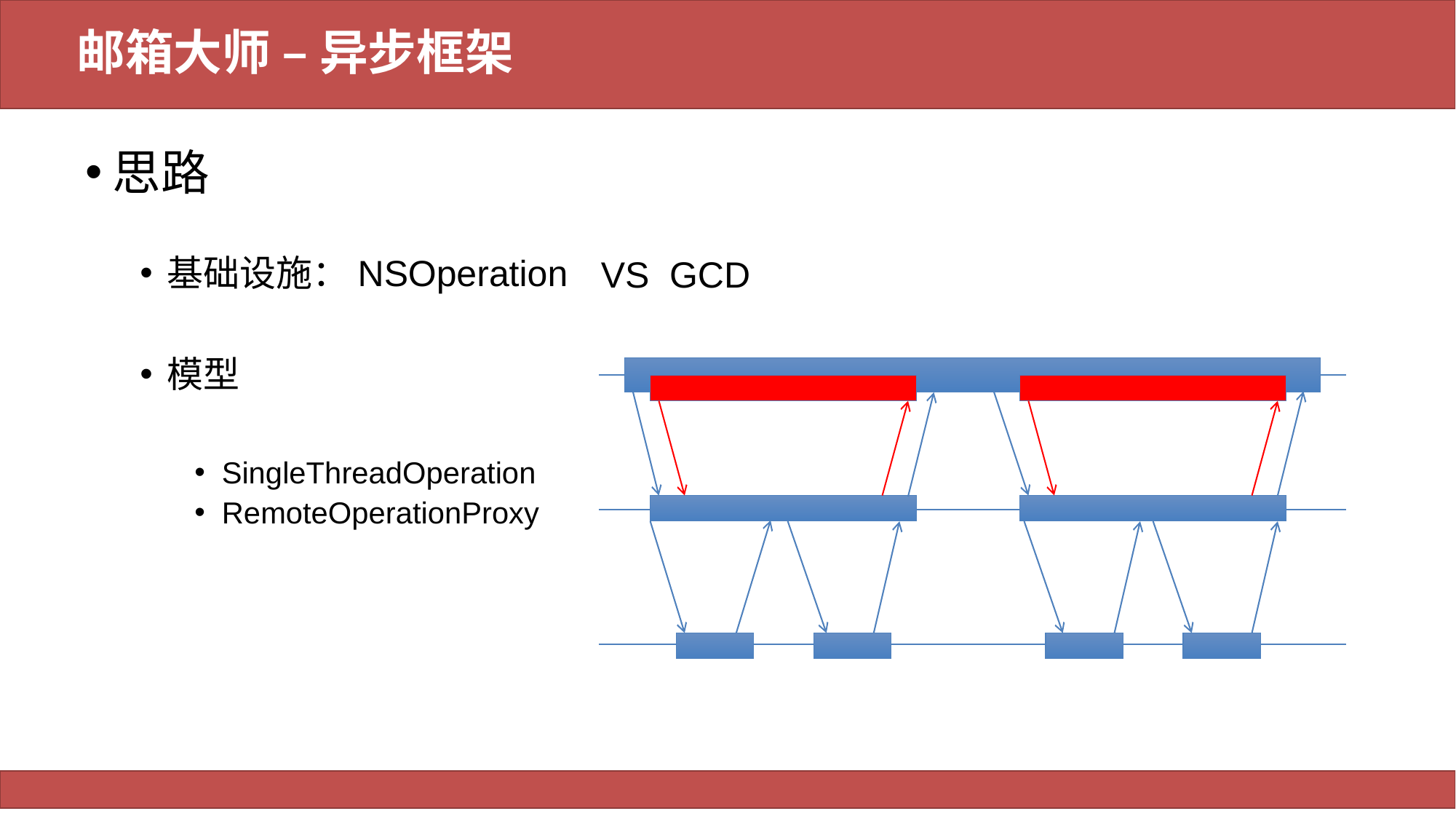

# 邮箱大师 – 异步框架
思路

基础设施：NSOperation

模型

SingleThreadOperation
RemoteOperationProxy

VS  GCD